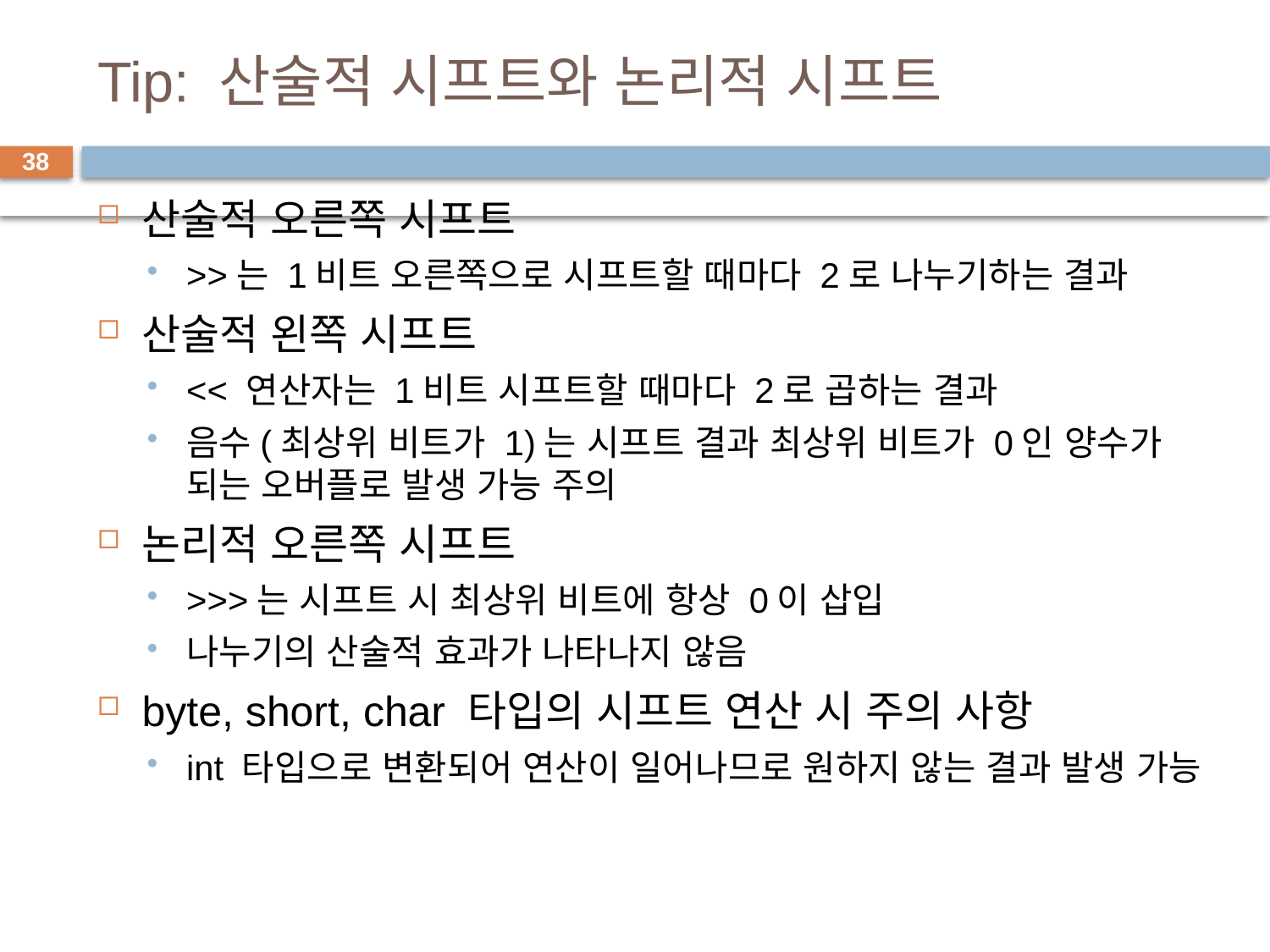

# Tip: 산술적 시프트와 논리적 시프트
38
산술적 오른쪽 시프트
>>는 1비트 오른쪽으로 시프트할 때마다 2로 나누기하는 결과
산술적 왼쪽 시프트
<< 연산자는 1비트 시프트할 때마다 2로 곱하는 결과
음수(최상위 비트가 1)는 시프트 결과 최상위 비트가 0인 양수가 되는 오버플로 발생 가능 주의
논리적 오른쪽 시프트
>>>는 시프트 시 최상위 비트에 항상 0이 삽입
나누기의 산술적 효과가 나타나지 않음
byte, short, char 타입의 시프트 연산 시 주의 사항
int 타입으로 변환되어 연산이 일어나므로 원하지 않는 결과 발생 가능